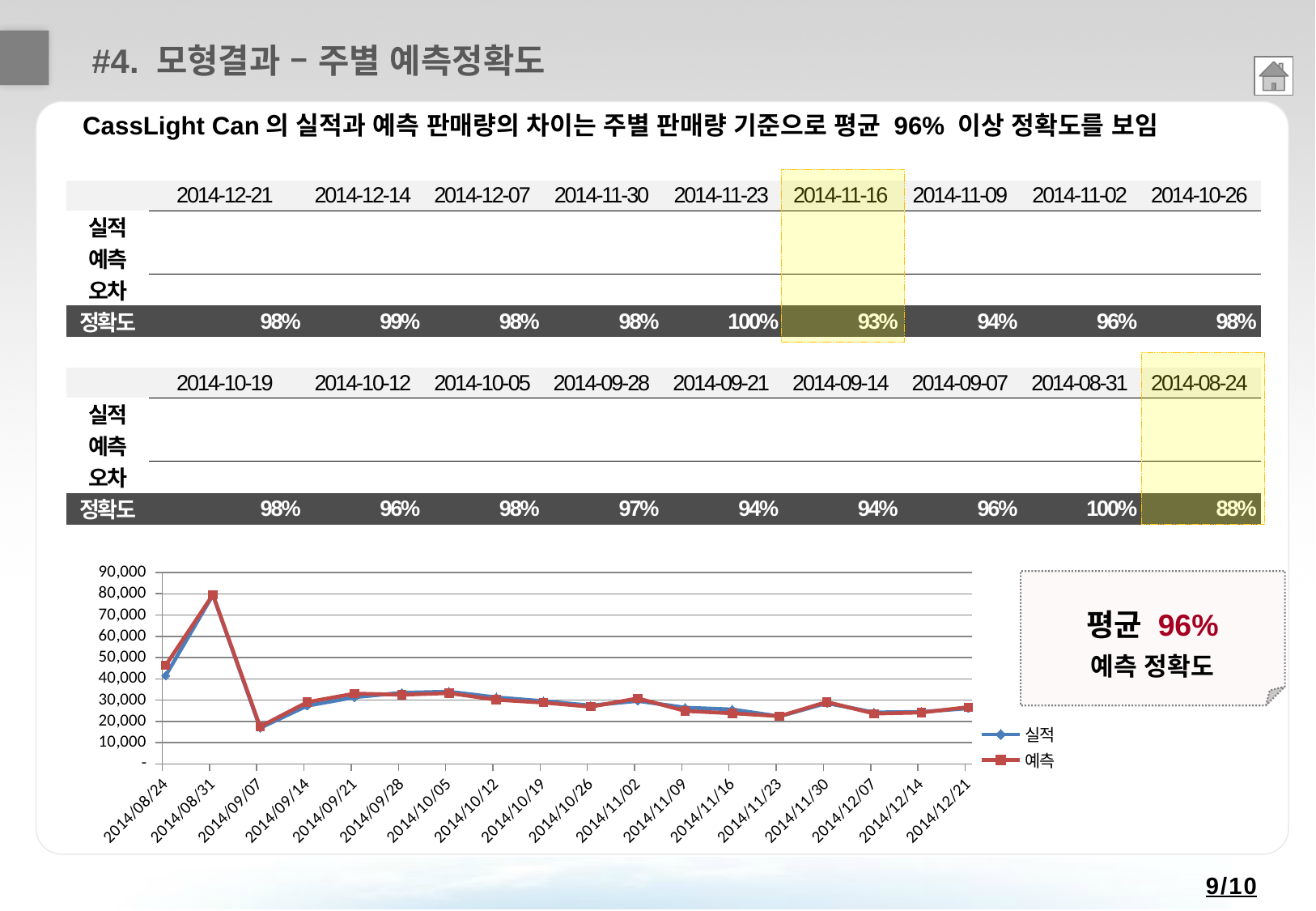

#4. 모형결과 – 주별 예측정확도

CassLight Can의 실적과 예측 판매량의 차이는 주별 판매량 기준으로 평균 96% 이상 정확도를 보임

|  | 2014-12-21 | 2014-12-14 | 2014-12-07 | 2014-11-30 | 2014-11-23 | 2014-11-16 | 2014-11-09 | 2014-11-02 | 2014-10-26 |
| --- | --- | --- | --- | --- | --- | --- | --- | --- | --- |
| 실적 |  |  |  |  |  |  |  |  |  |
| 예측 |  |  |  |  |  |  |  |  |  |
| 오차 |  |  |  |  |  |  |  |  |  |
| 정확도 | 98% | 99% | 98% | 98% | 100% | 93% | 94% | 96% | 98% |
|  |  |  |  |  |  |  |  |  |  |
|  | 2014-10-19 | 2014-10-12 | 2014-10-05 | 2014-09-28 | 2014-09-21 | 2014-09-14 | 2014-09-07 | 2014-08-31 | 2014-08-24 |
| 실적 |  |  |  |  |  |  |  |  |  |
| 예측 |  |  |  |  |  |  |  |  |  |
| 오차 |  |  |  |  |  |  |  |  |  |
| 정확도 | 98% | 96% | 98% | 97% | 94% | 94% | 96% | 100% | 88% |

### Chart

| Category | 실적 | 예측 |
|---|---|---|
| 41875 | 41532.896 | 46323.546566503595 |
| 41882 | 79452.696 | 79588.74006075354 |
| 41889 | 16935.384 | 17532.9441469881 |
| 41896 | 27361.31399999997 | 29088.7538257356 |
| 41903 | 31378.44000000002 | 33106.1922154623 |
| 41910 | 33491.34000000001 | 32555.50849206053 |
| 41917 | 34007.33 | 33318.6800985343 |
| 41924 | 31330.844 | 30195.25338501112 |
| 41931 | 29557.471 | 28849.5463269436 |
| 41938 | 27467.18 | 26882.424509264434 |
| 41945 | 29629.645 | 30853.976260646898 |
| 41952 | 26475.65399999997 | 24906.8108895971 |
| 41959 | 25633.835999999996 | 23808.8870707366 |
| 41966 | 22377.186000000005 | 22462.59759375783 |
| 41973 | 28612.964000000025 | 29156.030540890257 |
| 41980 | 24241.347000000005 | 23663.72814055163 |
| 41987 | 24482.882 | 24159.6478648031 |
| 41994 | 26145.97400000001 | 26740.6526902762 |
평균 96%
예측 정확도
9/10